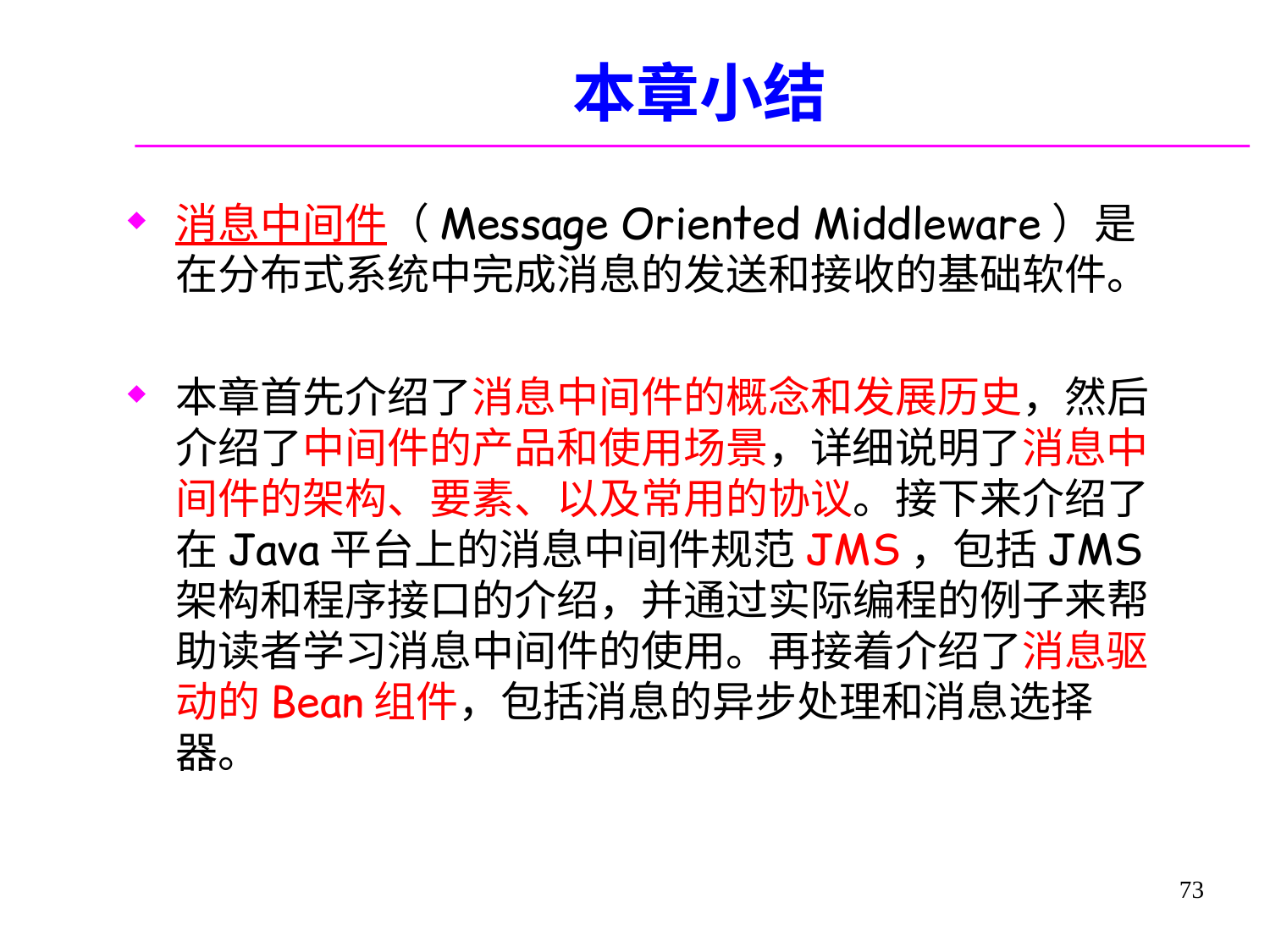

# 本章小结
消息中间件（Message Oriented Middleware）是在分布式系统中完成消息的发送和接收的基础软件。

本章首先介绍了消息中间件的概念和发展历史，然后介绍了中间件的产品和使用场景，详细说明了消息中间件的架构、要素、以及常用的协议。接下来介绍了在Java平台上的消息中间件规范JMS，包括JMS架构和程序接口的介绍，并通过实际编程的例子来帮助读者学习消息中间件的使用。再接着介绍了消息驱动的Bean组件，包括消息的异步处理和消息选择器。

73